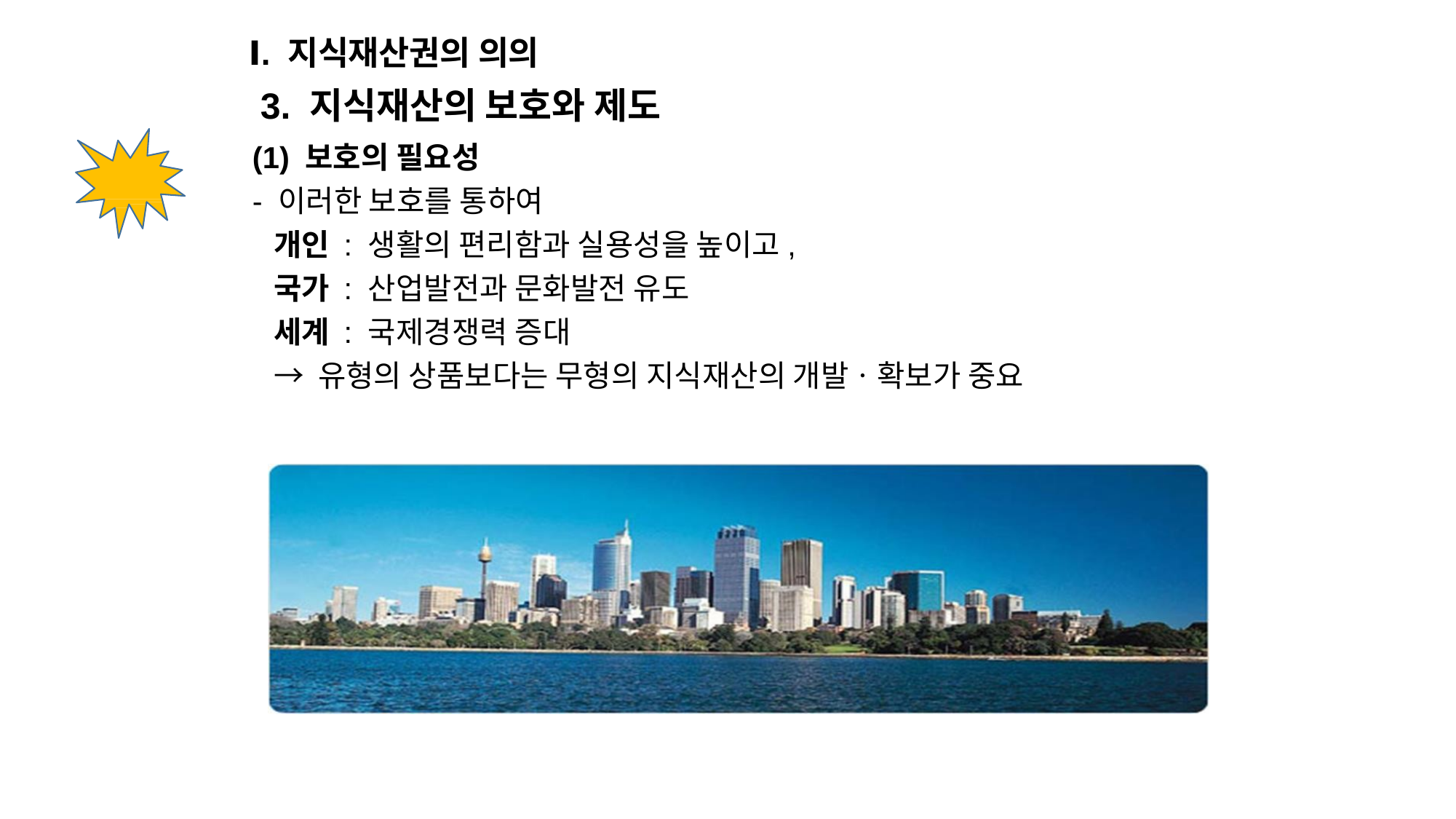

# Ⅰ. 지식재산권의 의의
3. 지식재산의 보호와 제도
(1) 보호의 필요성
- 이러한 보호를 통하여
개인 : 생활의 편리함과 실용성을 높이고,
국가 : 산업발전과 문화발전 유도
세계 : 국제경쟁력 증대
→ 유형의 상품보다는 무형의 지식재산의 개발ㆍ확보가 중요